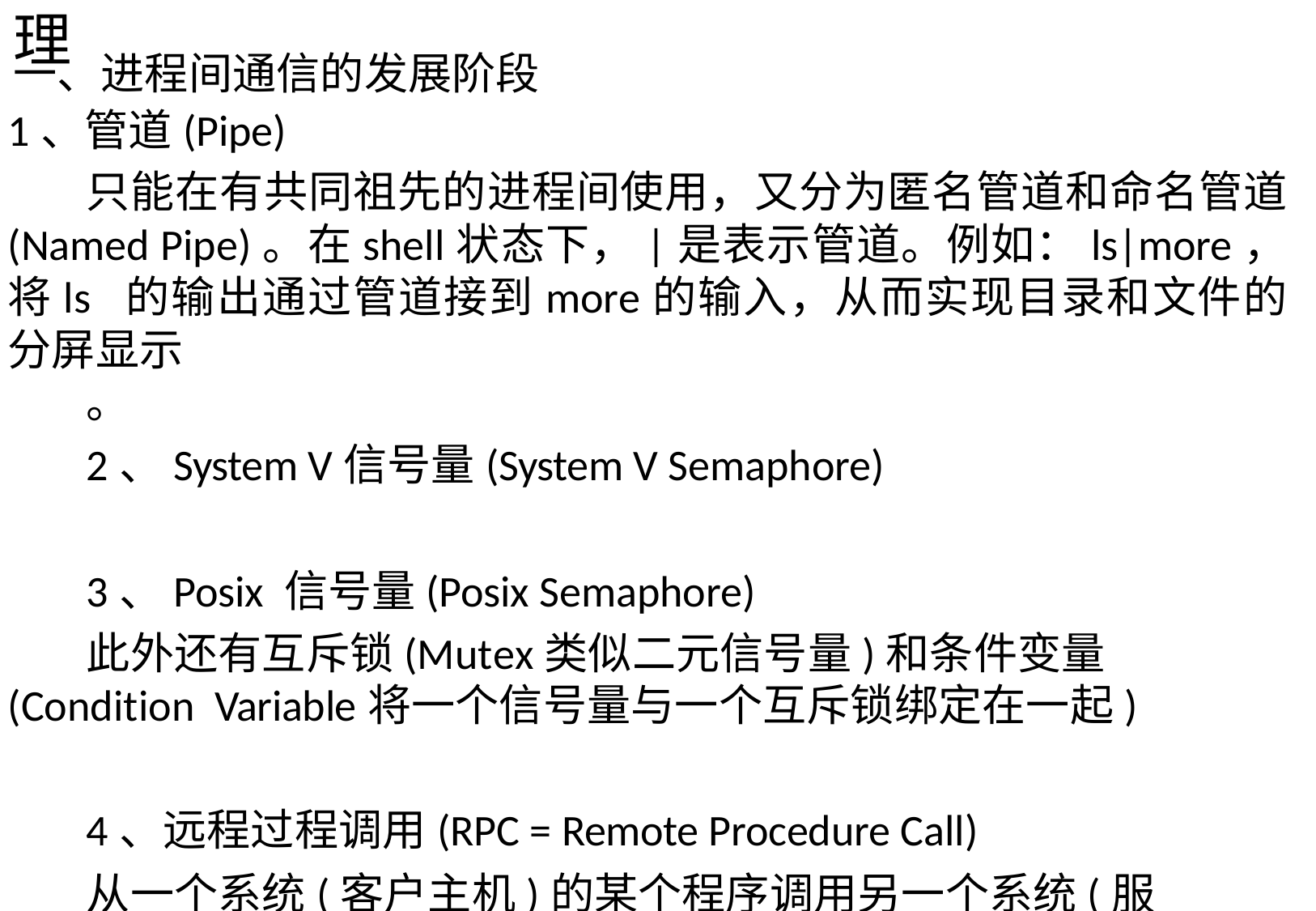

# 9.3 Linux的进程管理
一、进程间通信的发展阶段
1、管道(Pipe)
只能在有共同祖先的进程间使用，又分为匿名管道和命名管道 (Named Pipe)。在shell状态下，|是表示管道。例如：ls|more，将ls  的输出通过管道接到more的输入，从而实现目录和文件的分屏显示
。
2、System V信号量(System V Semaphore)

3、Posix 信号量(Posix Semaphore)
此外还有互斥锁(Mutex类似二元信号量)和条件变量(Condition  Variable将一个信号量与一个互斥锁绑定在一起)

4、远程过程调用(RPC = Remote Procedure Call)
从一个系统(客户主机)的某个程序调用另一个系统(服务器主机)上的
某个函数的一种方法，主要用于显式网络编程。